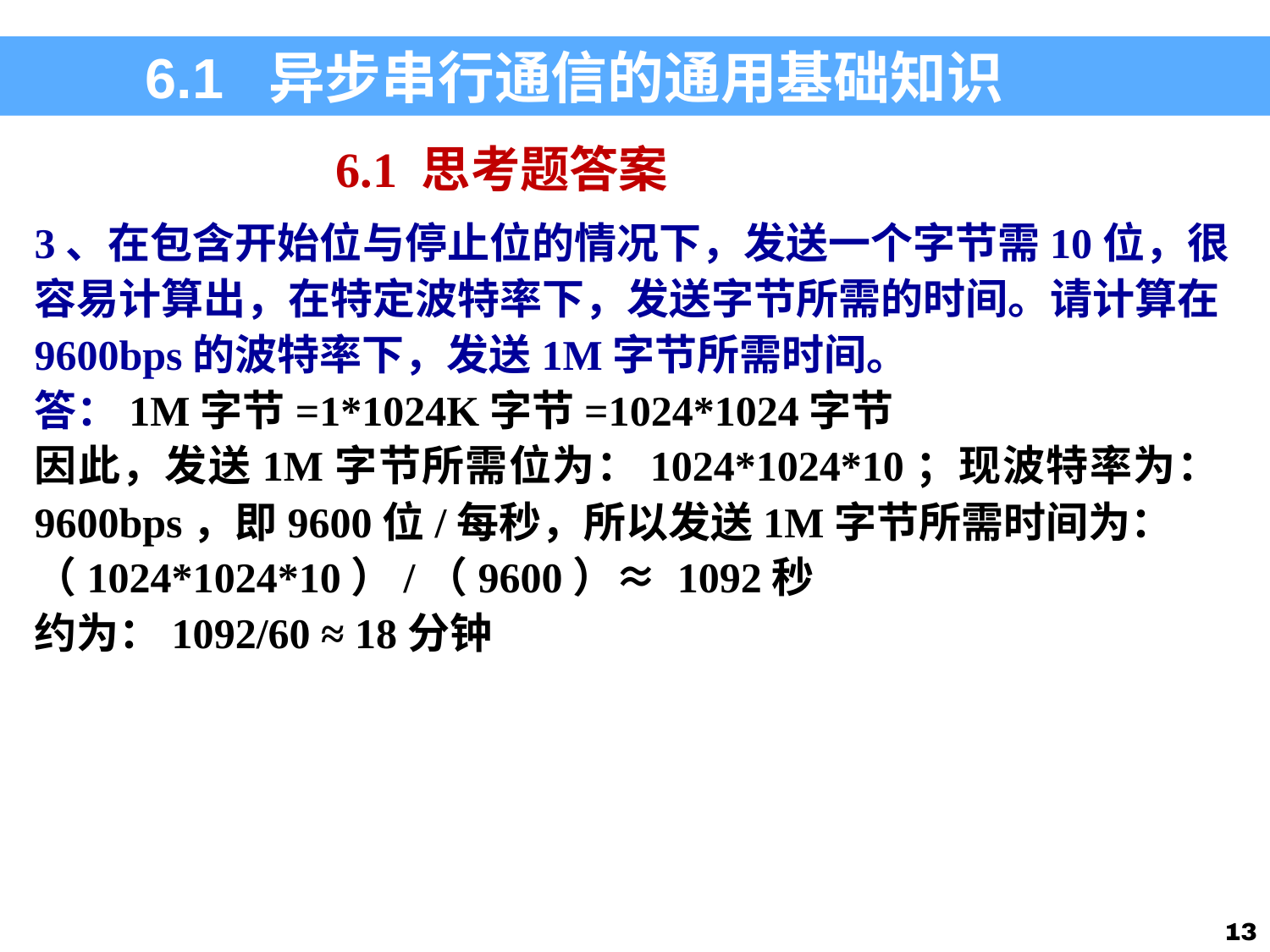

6.1  异步串行通信的通用基础知识
6.1 思考题答案
3、在包含开始位与停止位的情况下，发送一个字节需10位，很容易计算出，在特定波特率下，发送字节所需的时间。请计算在9600bps的波特率下，发送1M字节所需时间。
答：1M字节=1*1024K字节=1024*1024字节
因此，发送1M字节所需位为：1024*1024*10；现波特率为：9600bps，即9600位/每秒，所以发送1M字节所需时间为：
（1024*1024*10）/（9600）≈ 1092秒
约为：1092/60 ≈ 18分钟
13